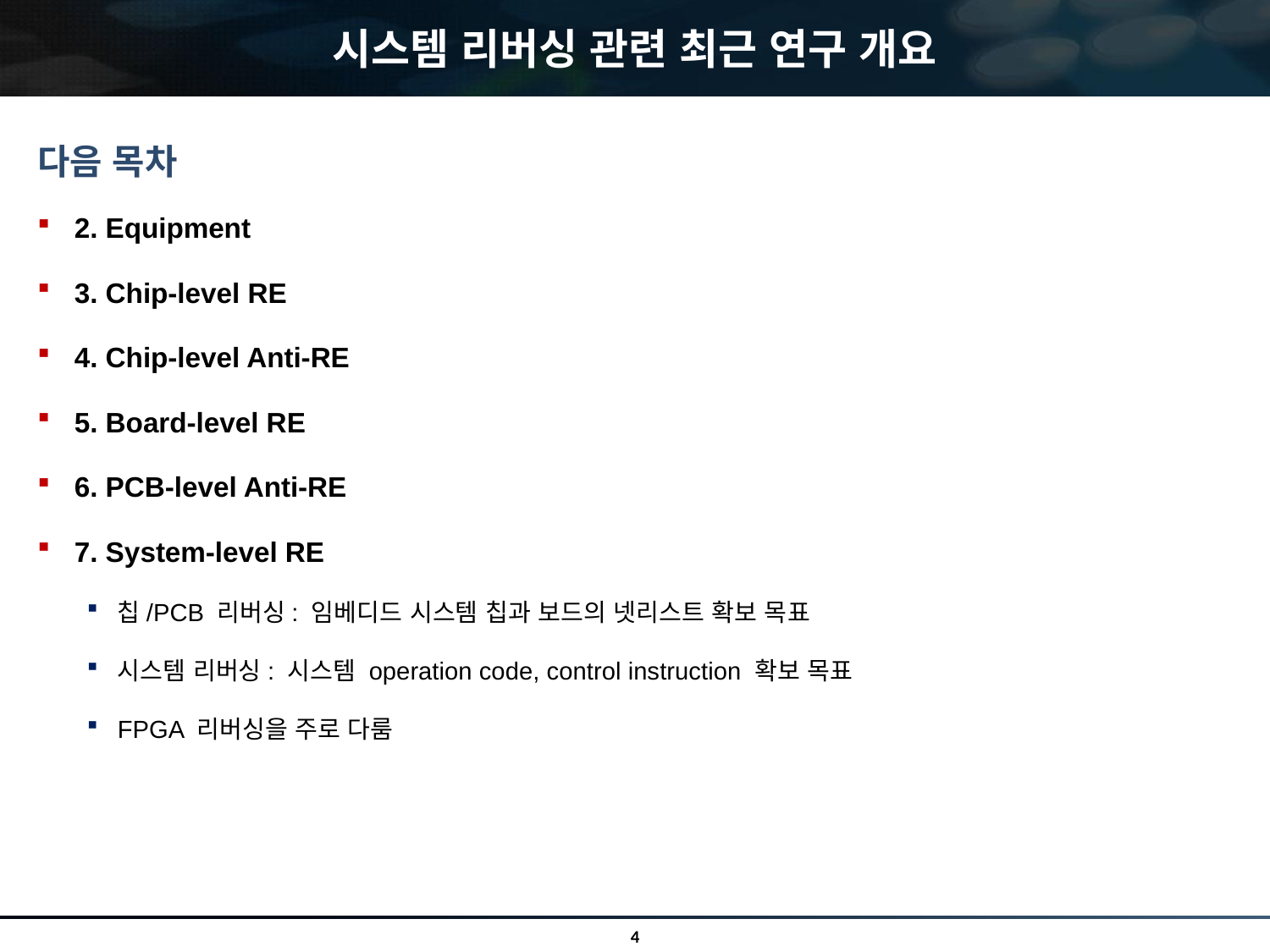

# 시스템 리버싱 관련 최근 연구 개요
다음 목차
2. Equipment
3. Chip-level RE
4. Chip-level Anti-RE
5. Board-level RE
6. PCB-level Anti-RE
7. System-level RE
칩/PCB 리버싱: 임베디드 시스템 칩과 보드의 넷리스트 확보 목표
시스템 리버싱: 시스템 operation code, control instruction 확보 목표
FPGA 리버싱을 주로 다룸